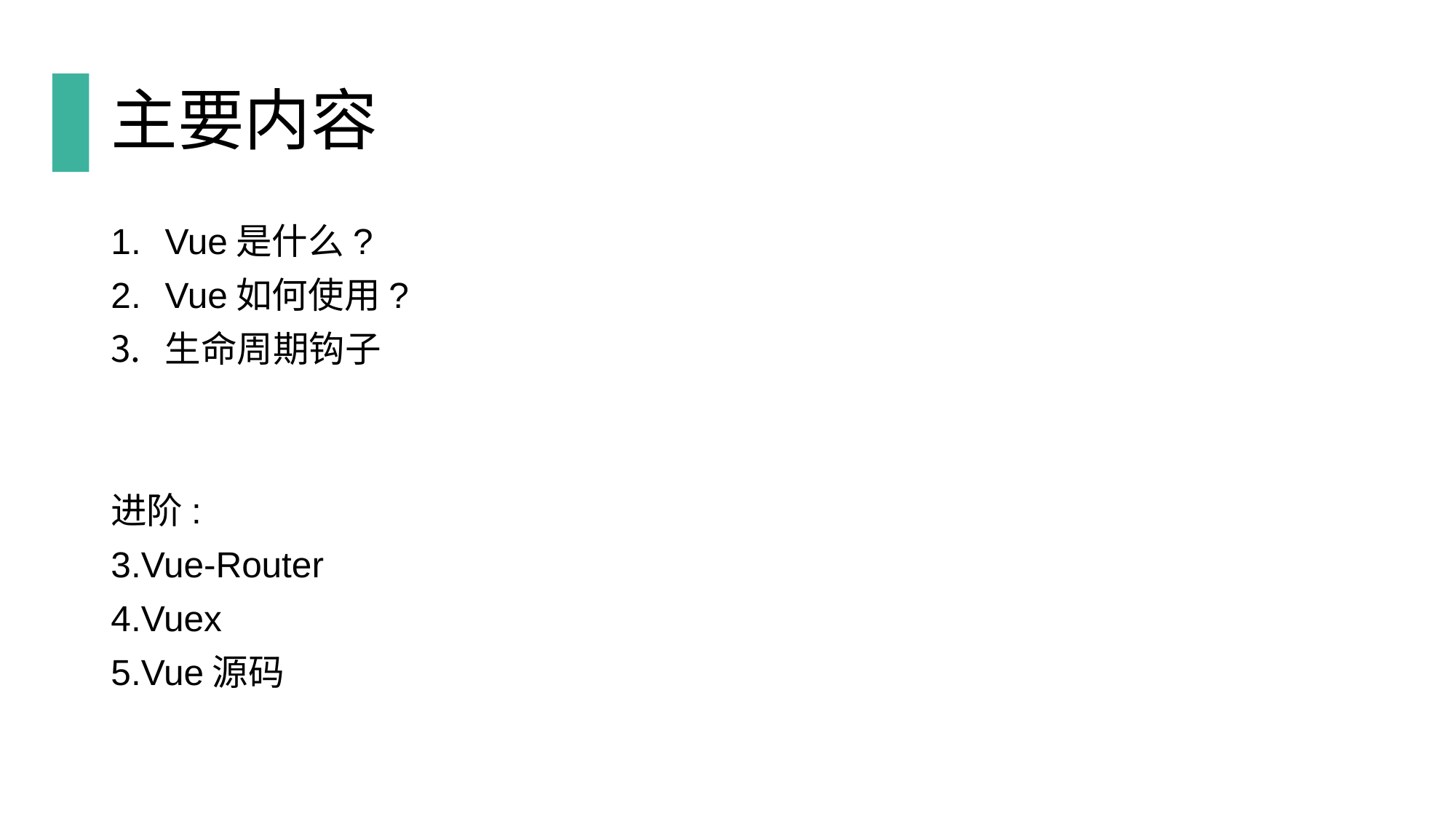

# 主要内容
Vue是什么?
Vue如何使用?
生命周期钩子

进阶:
3.Vue-Router
4.Vuex
5.Vue源码